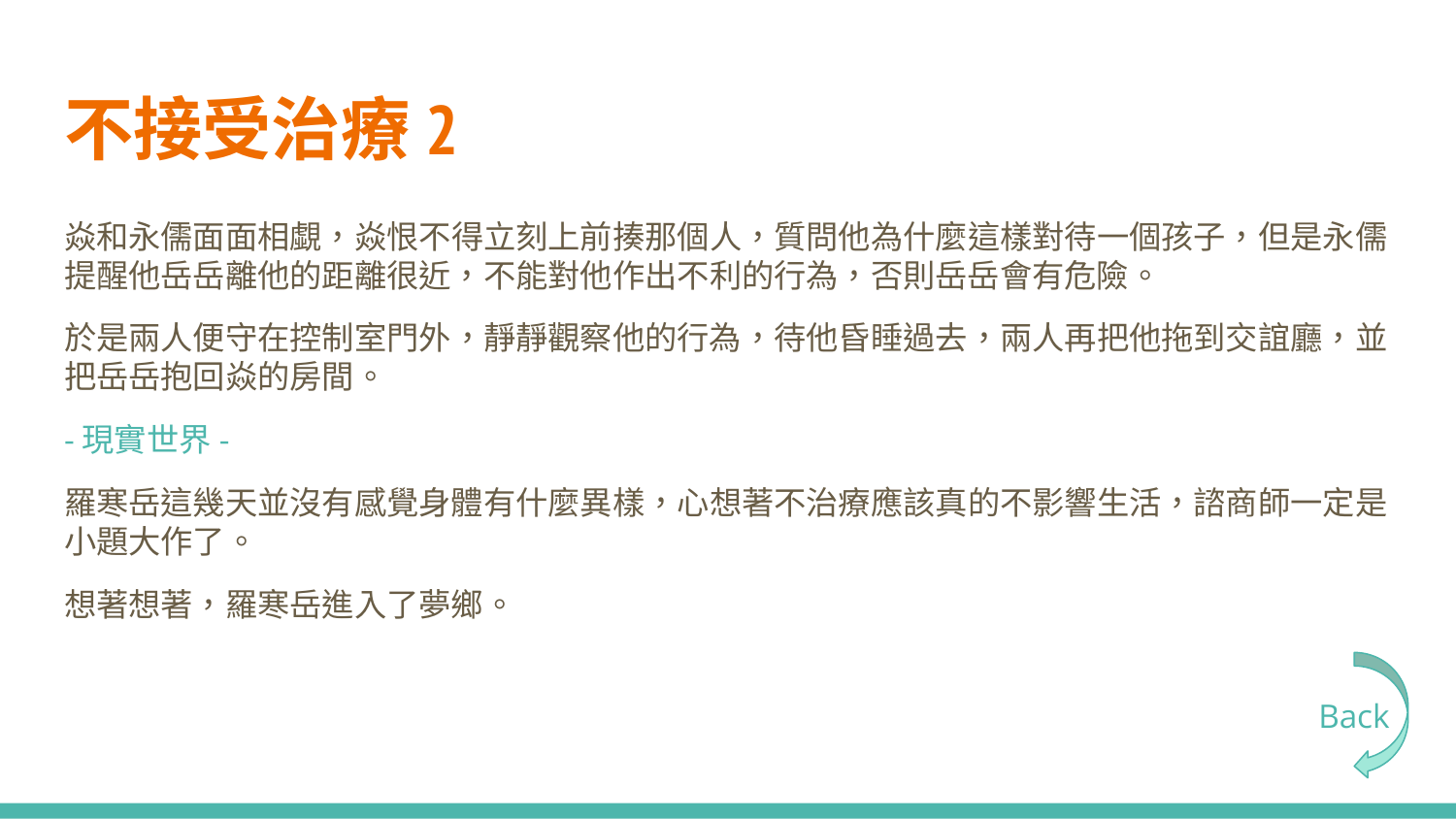

# 不接受治療2
焱和永儒面面相覷，焱恨不得立刻上前揍那個人，質問他為什麼這樣對待一個孩子，但是永儒提醒他岳岳離他的距離很近，不能對他作出不利的行為，否則岳岳會有危險。
於是兩人便守在控制室門外，靜靜觀察他的行為，待他昏睡過去，兩人再把他拖到交誼廳，並把岳岳抱回焱的房間。
-現實世界-
羅寒岳這幾天並沒有感覺身體有什麼異樣，心想著不治療應該真的不影響生活，諮商師一定是小題大作了。
想著想著，羅寒岳進入了夢鄉。

Back